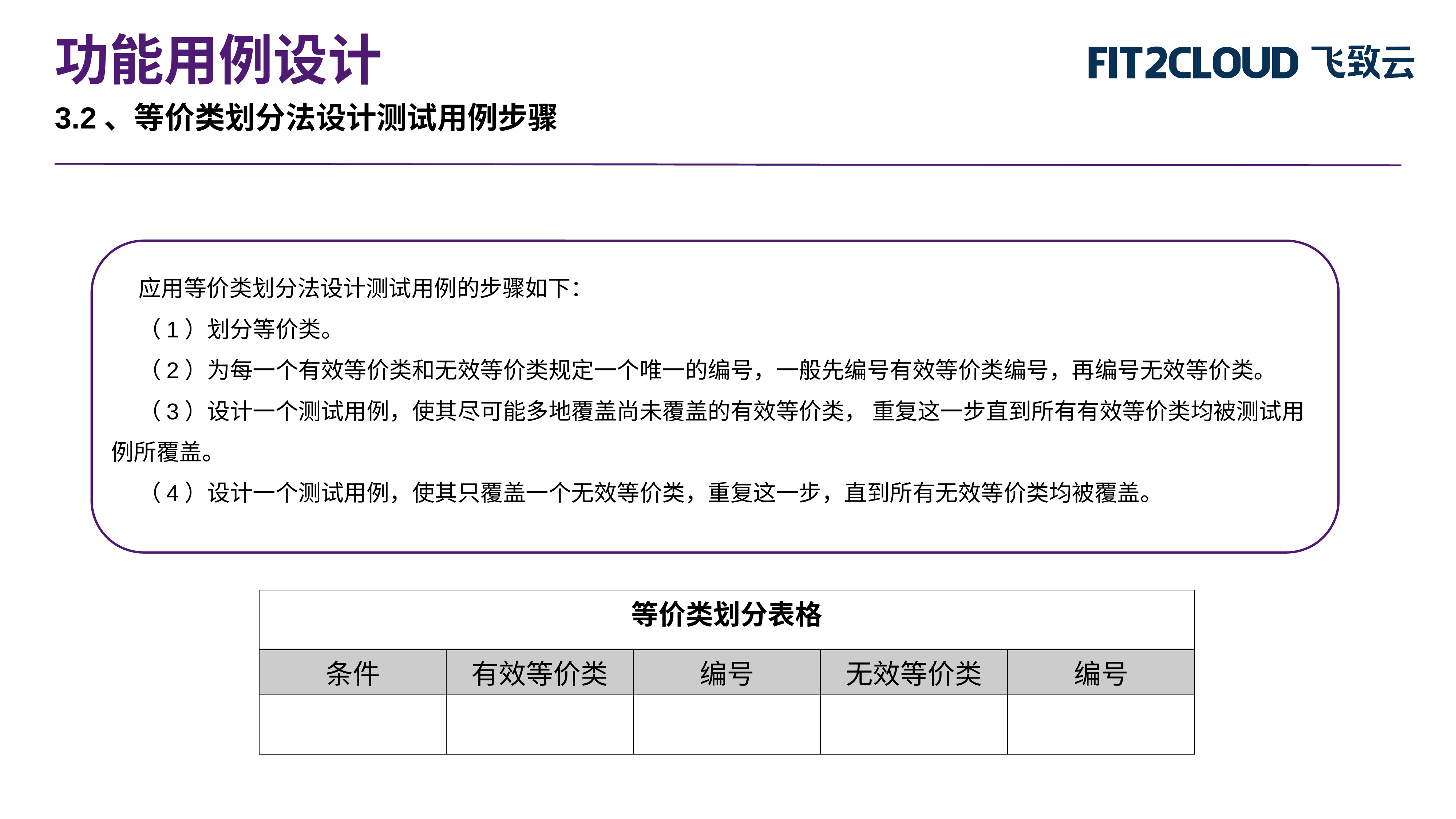

功能用例设计
3.2、等价类划分法设计测试用例步骤
应用等价类划分法设计测试用例的步骤如下：
（1）划分等价类。
（2）为每一个有效等价类和无效等价类规定一个唯一的编号，一般先编号有效等价类编号，再编号无效等价类。
（3）设计一个测试用例，使其尽可能多地覆盖尚未覆盖的有效等价类， 重复这一步直到所有有效等价类均被测试用例所覆盖。
（4）设计一个测试用例，使其只覆盖一个无效等价类，重复这一步，直到所有无效等价类均被覆盖。

| 等价类划分表格 |  |  |  |  |
| --- | --- | --- | --- | --- |
| 条件 | 有效等价类 | 编号 | 无效等价类 | 编号 |
|  |  |  |  |  |